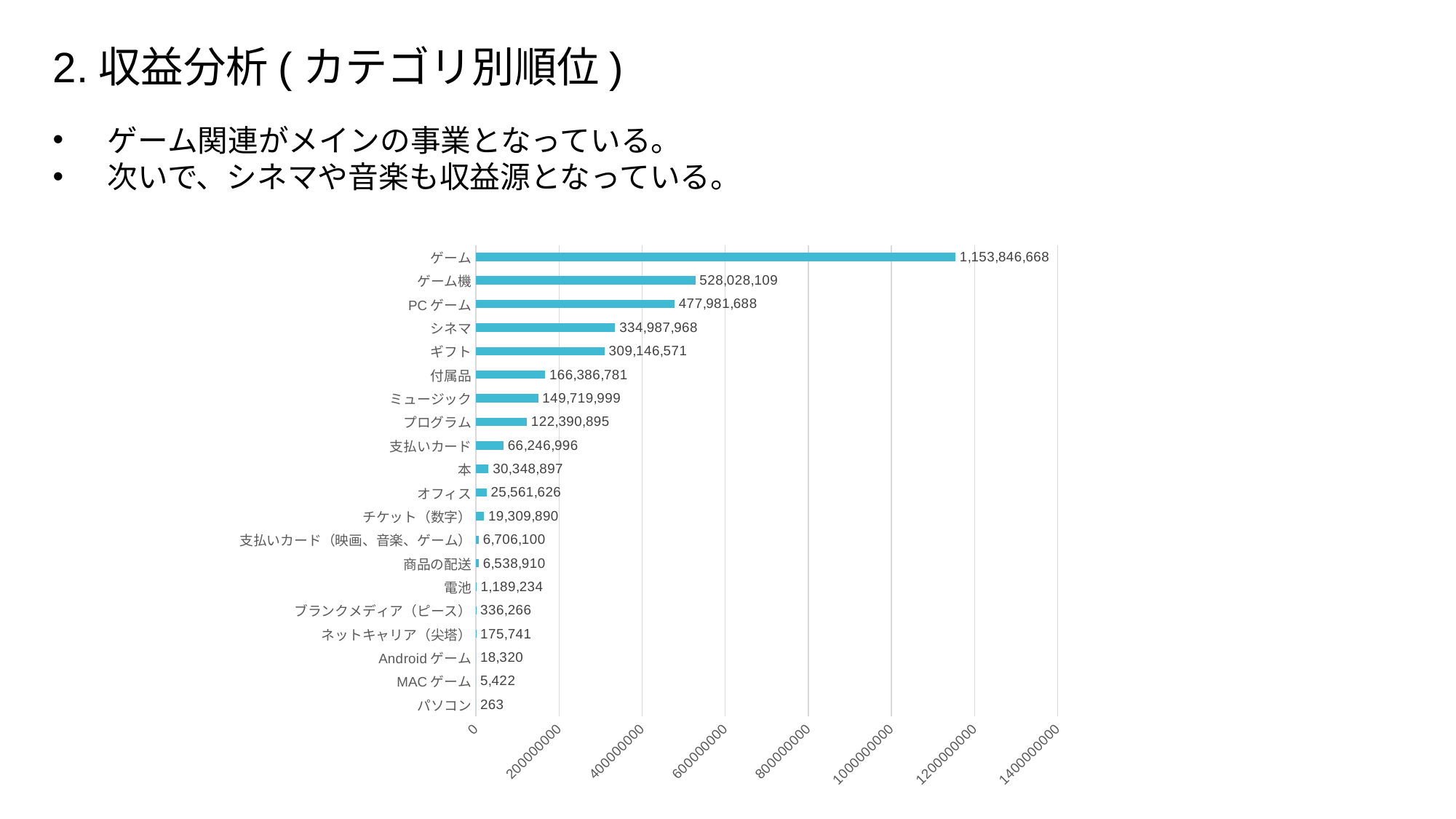

2.収益分析(カテゴリ別順位)
ゲーム関連がメインの事業となっている。
次いで、シネマや音楽も収益源となっている。

### Chart

| Category |  |
|---|---|
| パソコン | 263.4 |
| MACゲーム | 5422.0 |
| Androidゲーム | 18319.8 |
| ネットキャリア（尖塔） | 175741.0 |
| ブランクメディア（ピース） | 336266.15 |
| 電池 | 1189233.71 |
| 商品の配送 | 6538909.839999883 |
| 支払いカード（映画、音楽、ゲーム） | 6706100.0 |
| チケット（数字） | 19309889.99999799 |
| オフィス | 25561625.930003345 |
| 本 | 30348897.24000007 |
| 支払いカード | 66246995.72000003 |
| プログラム | 122390895.1300001 |
| ミュージック | 149719998.79000008 |
| 付属品 | 166386781.44999993 |
| ギフト | 309146571.48000103 |
| シネマ | 334987968.18999946 |
| PCゲーム | 477981687.7499961 |
| ゲーム機 | 528028109.4399989 |
| ゲーム | 1153846667.5499954 |